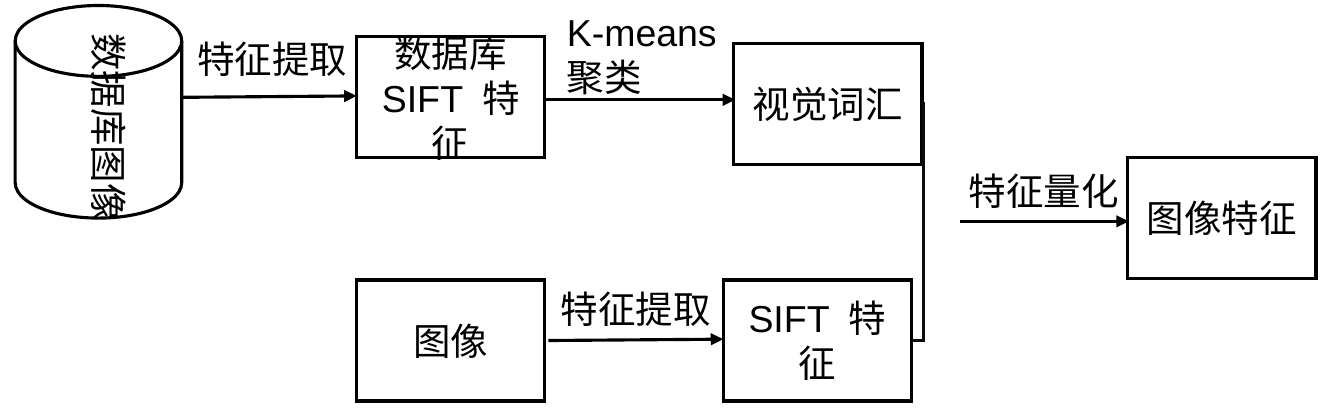

K-means 聚类

数据库图像
特征提取
数据库 SIFT 特征
视觉词汇
图像特征
特征量化
特征提取
图像
SIFT 特征